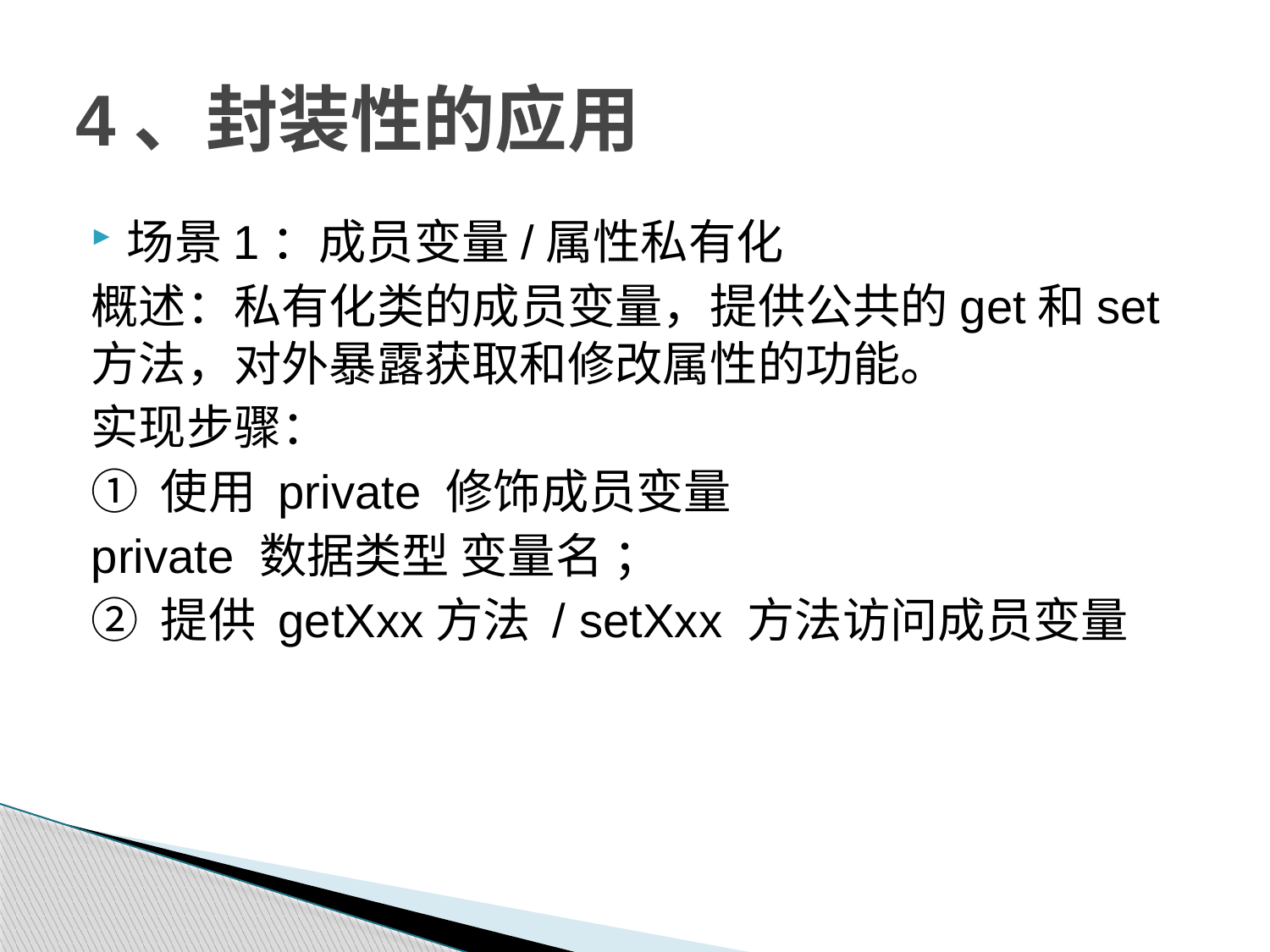

# 4、封装性的应用
场景1：成员变量/属性私有化
概述：私有化类的成员变量，提供公共的get和set方法，对外暴露获取和修改属性的功能。
实现步骤：
① 使用 private 修饰成员变量
private 数据类型 变量名 ；
② 提供 getXxx方法 / setXxx 方法访问成员变量